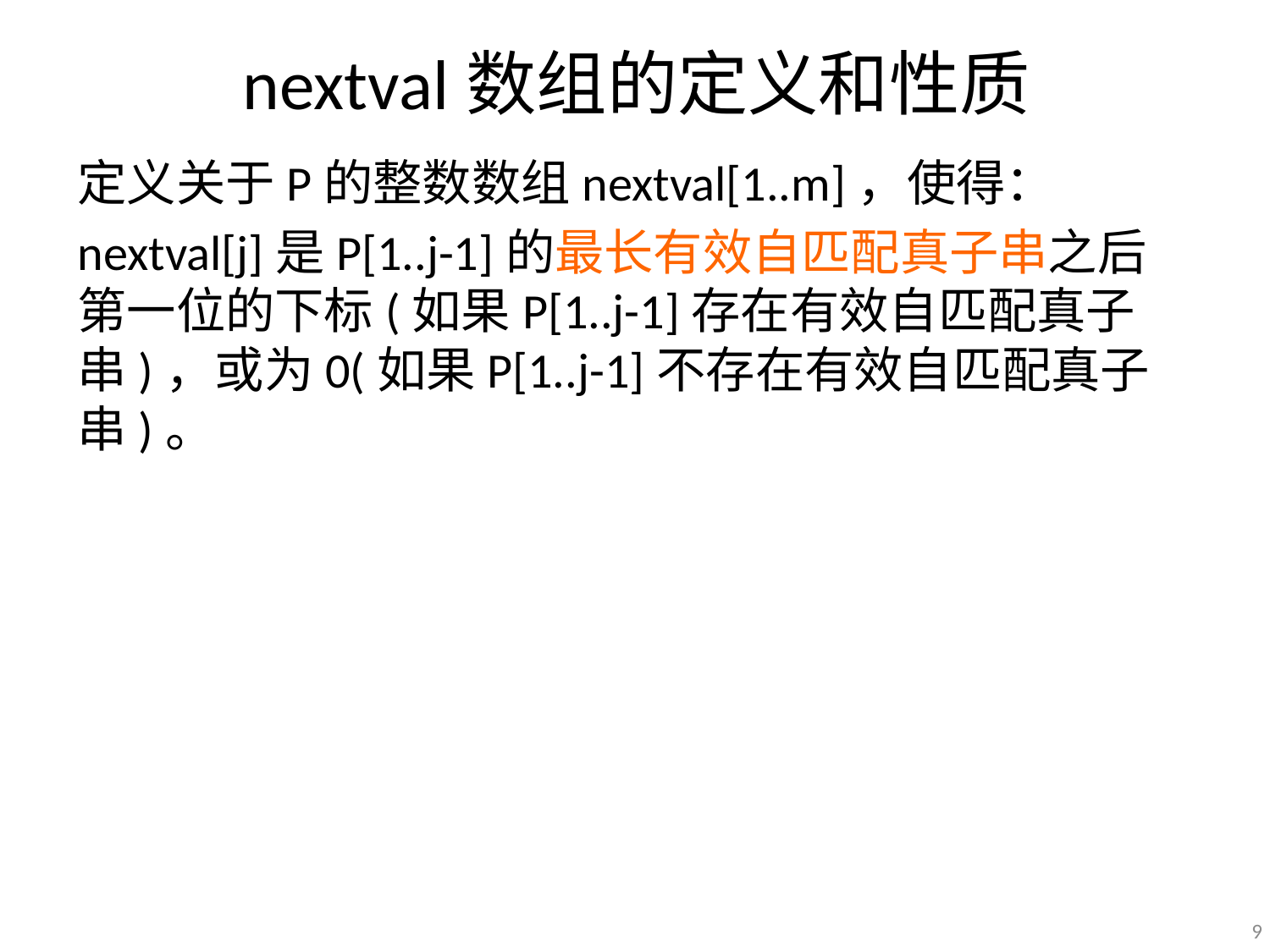

# nextval数组的定义和性质
定义关于P的整数数组nextval[1..m]，使得：
nextval[j]是P[1..j-1]的最长有效自匹配真子串之后第一位的下标(如果P[1..j-1]存在有效自匹配真子串)，或为0(如果P[1..j-1]不存在有效自匹配真子串)。

9